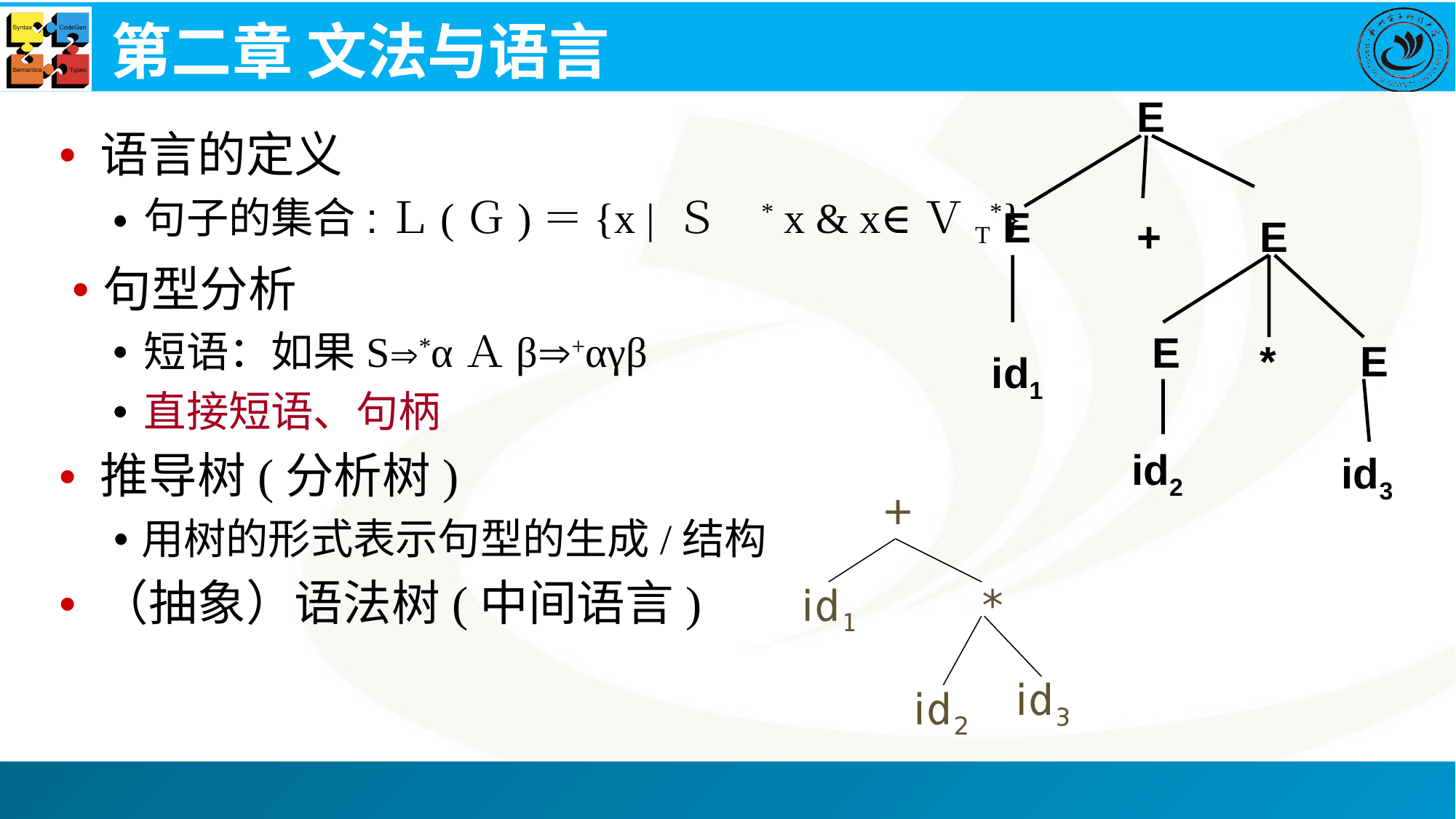

# 第二章 文法与语言
E
E
+
E
E
*
E
id1
id2
id3

语言的定义
句子的集合:Ｌ(Ｇ)＝{x | Ｓ⇒* x & x∈ＶT*}
句型分析
短语：如果S⇒*αＡβ⇒+αγβ
直接短语、句柄
推导树(分析树)
用树的形式表示句型的生成/结构
（抽象）语法树(中间语言)

+

*
id1

id3
id2
11